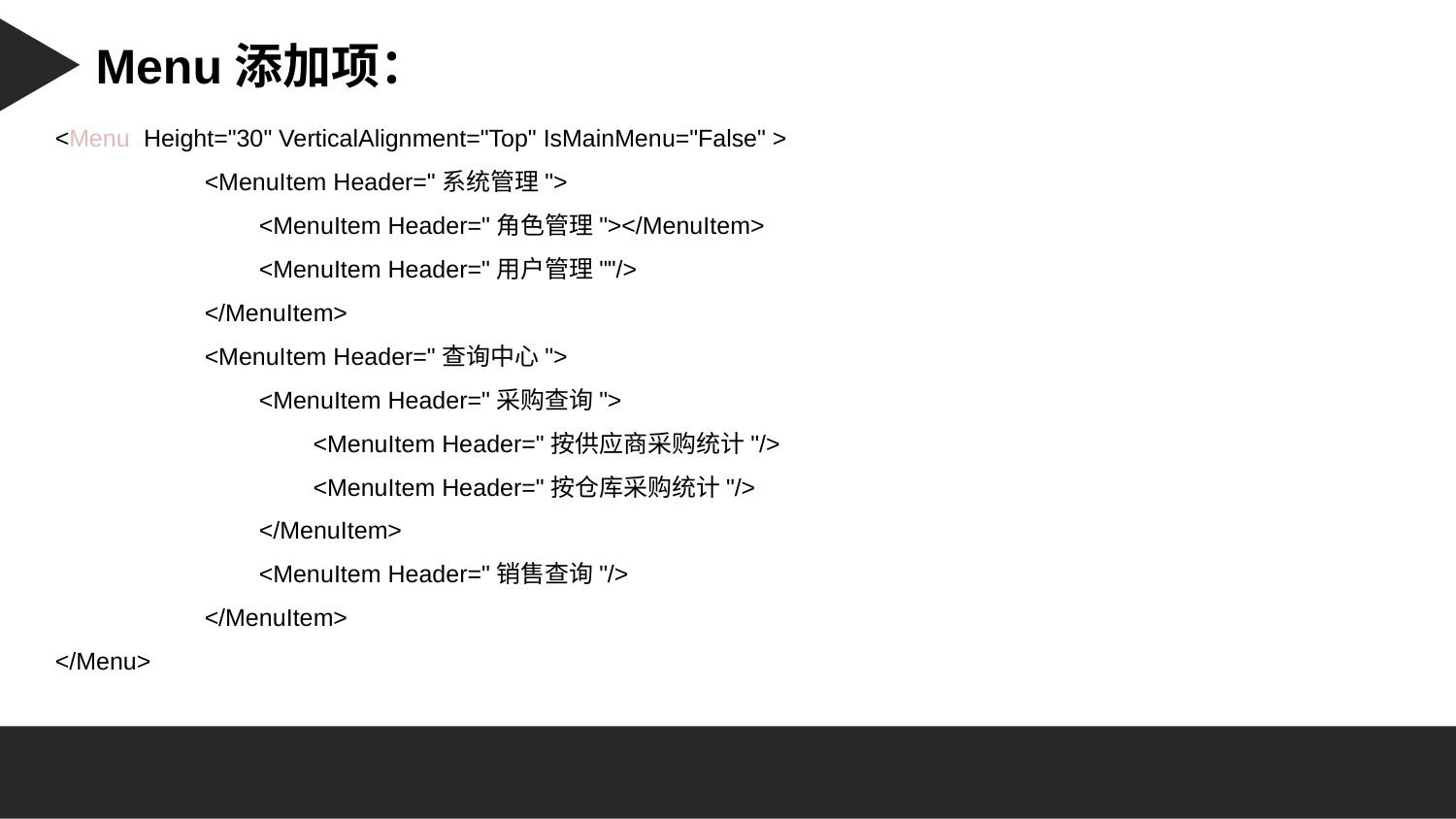

Character 字符串：

Menu添加项：
  <Menu  Height="30" VerticalAlignment="Top" IsMainMenu="False" >
                        <MenuItem Header="系统管理">
                                <MenuItem Header="角色管理"></MenuItem>
                                <MenuItem Header="用户管理""/>
                        </MenuItem>
                        <MenuItem Header="查询中心">
                                <MenuItem Header="采购查询">
                                        <MenuItem Header="按供应商采购统计"/>
                                        <MenuItem Header="按仓库采购统计"/>
                                </MenuItem>
                                <MenuItem Header="销售查询"/>
                        </MenuItem>
  </Menu>